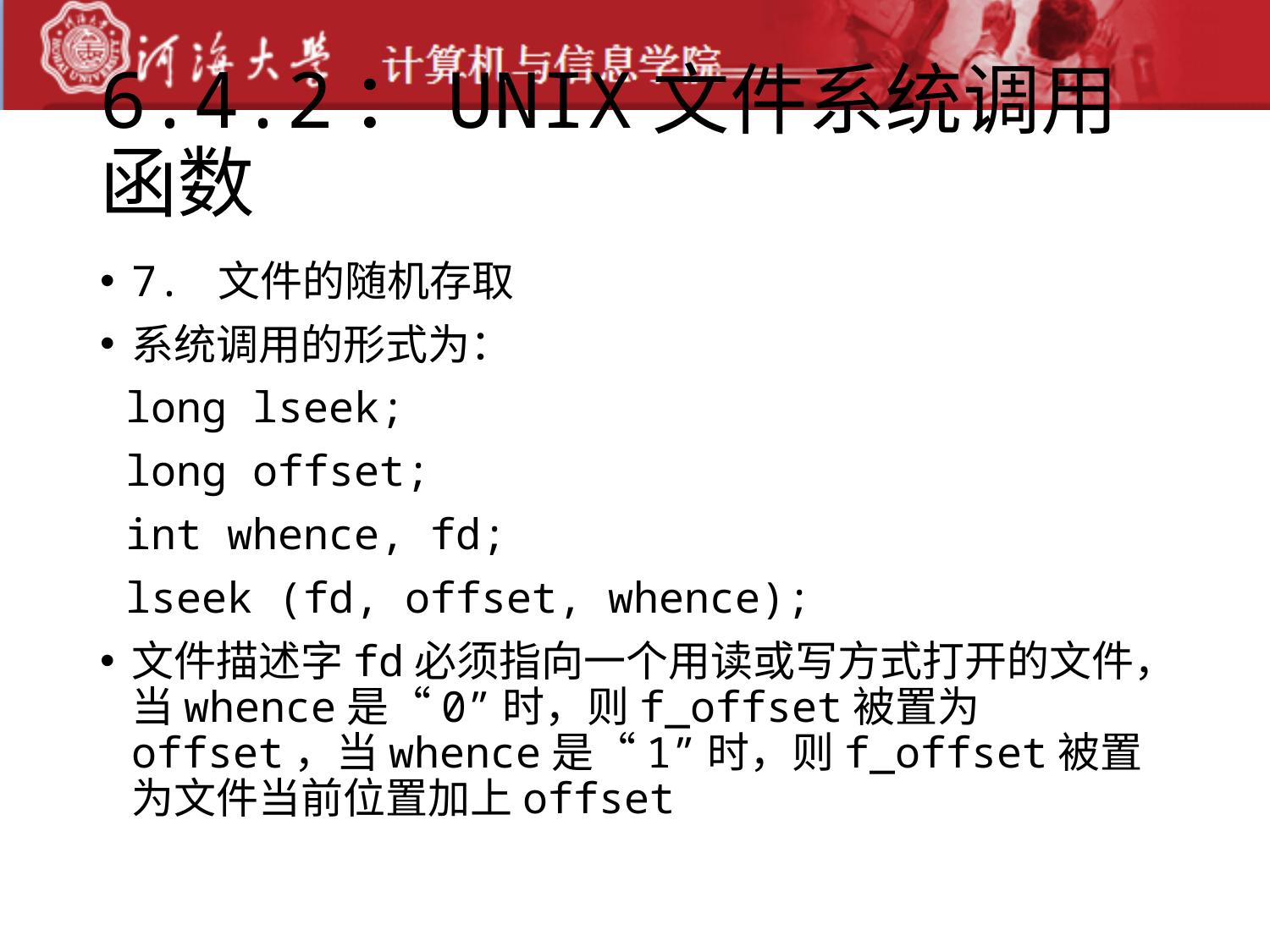

# 6.4.2：UNIX文件系统调用函数
7. 文件的随机存取
系统调用的形式为：
 long lseek;
 long offset;
 int whence, fd;
 lseek (fd, offset, whence);
文件描述字fd必须指向一个用读或写方式打开的文件，当whence是“0”时，则f_offset被置为offset，当whence是“1”时，则f_offset被置为文件当前位置加上offset